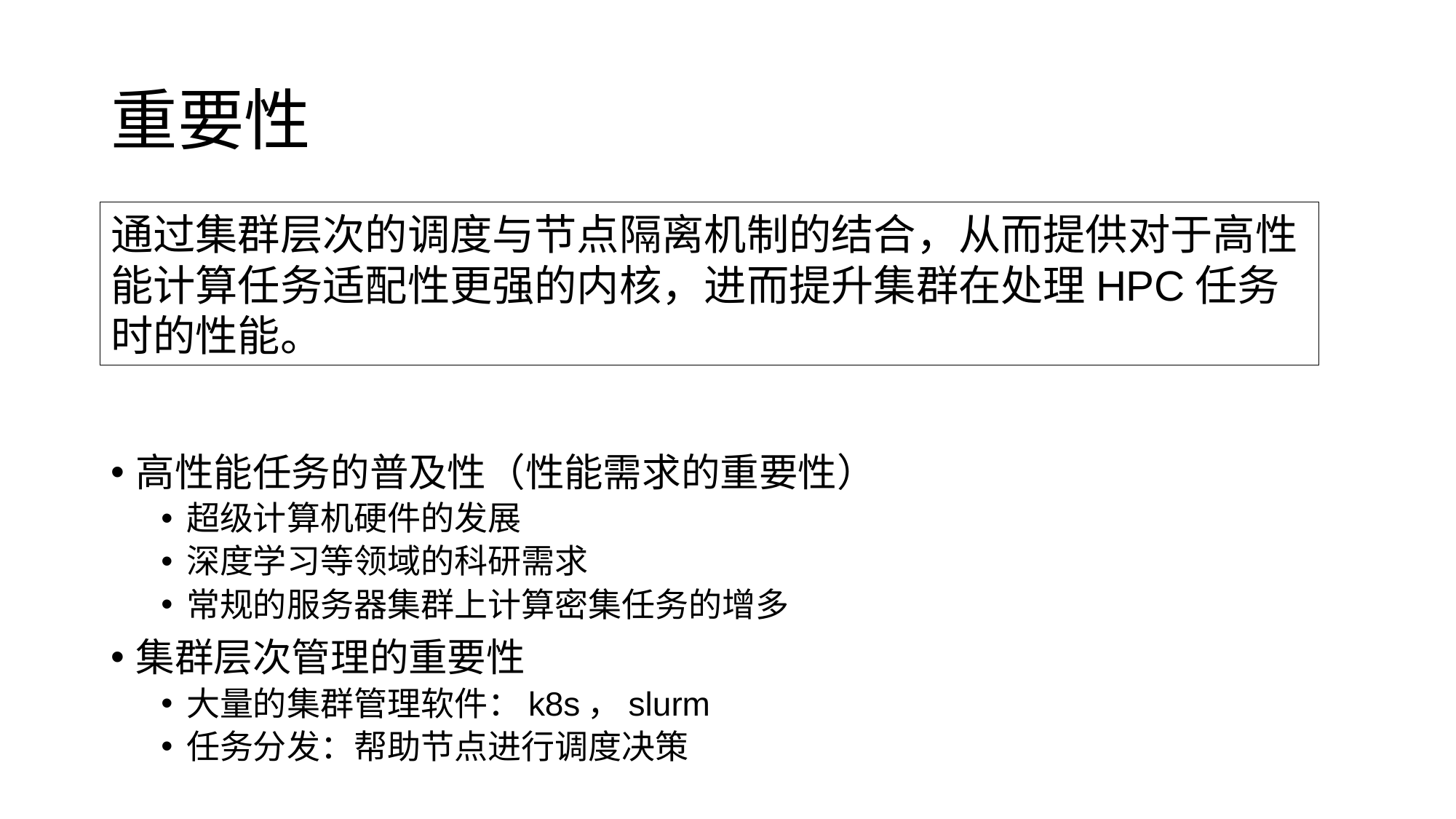

# 重要性
通过集群层次的调度与节点隔离机制的结合，从而提供对于高性能计算任务适配性更强的内核，进而提升集群在处理HPC任务时的性能。

高性能任务的普及性（性能需求的重要性）
超级计算机硬件的发展
深度学习等领域的科研需求
常规的服务器集群上计算密集任务的增多
集群层次管理的重要性
大量的集群管理软件：k8s，slurm
任务分发：帮助节点进行调度决策